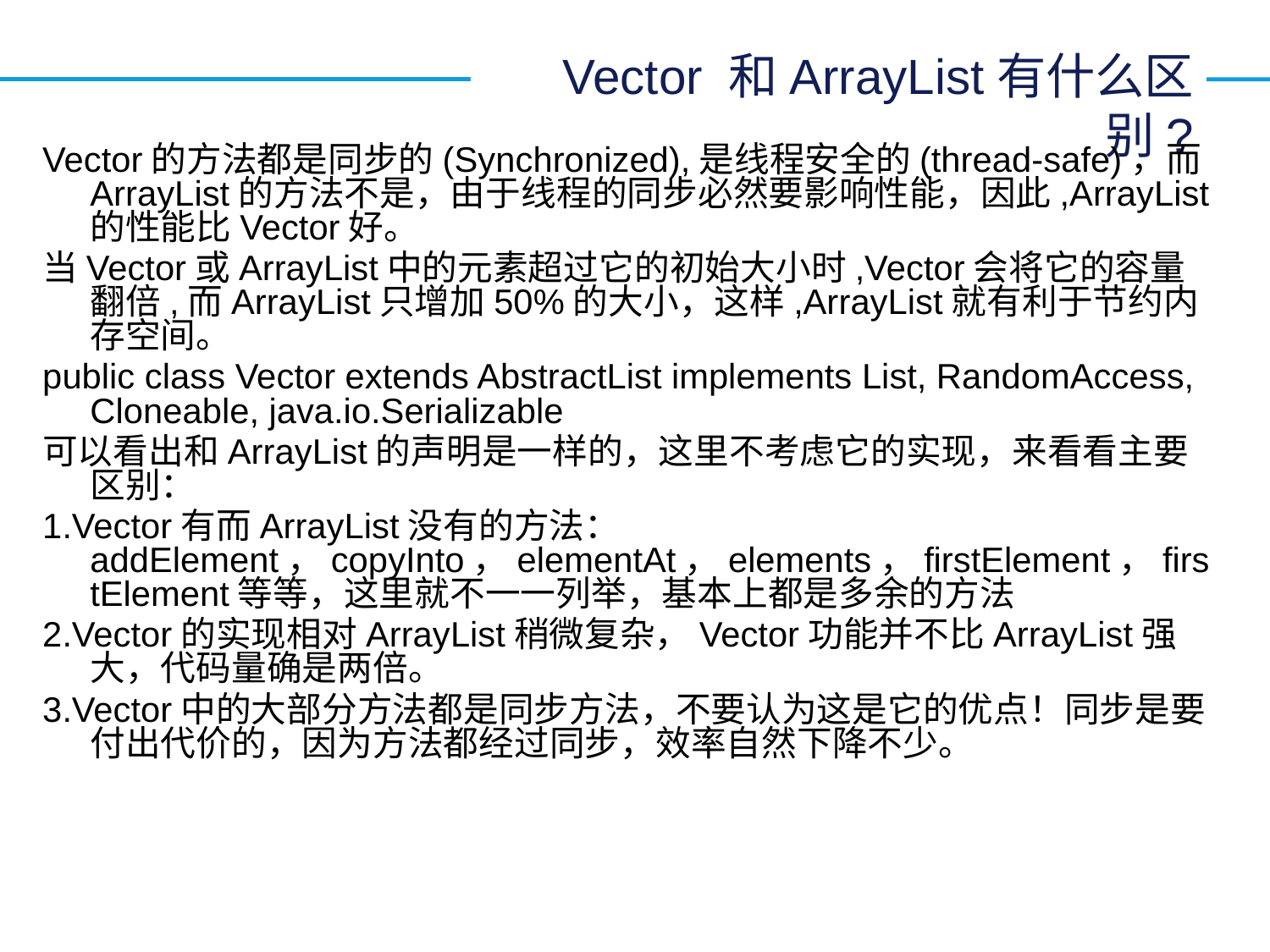

Vector 和ArrayList有什么区别?
Vector的方法都是同步的(Synchronized),是线程安全的(thread-safe)，而ArrayList的方法不是，由于线程的同步必然要影响性能，因此,ArrayList的性能比Vector好。
当Vector或ArrayList中的元素超过它的初始大小时,Vector会将它的容量翻倍,而ArrayList只增加50%的大小，这样,ArrayList就有利于节约内存空间。
public class Vector extends AbstractList implements List, RandomAccess, Cloneable, java.io.Serializable
可以看出和ArrayList的声明是一样的，这里不考虑它的实现，来看看主要区别：
1.Vector有而ArrayList没有的方法：addElement，copyInto，elementAt，elements，firstElement，firstElement等等，这里就不一一列举，基本上都是多余的方法
2.Vector的实现相对ArrayList稍微复杂，Vector功能并不比ArrayList强大，代码量确是两倍。
3.Vector中的大部分方法都是同步方法，不要认为这是它的优点！同步是要付出代价的，因为方法都经过同步，效率自然下降不少。